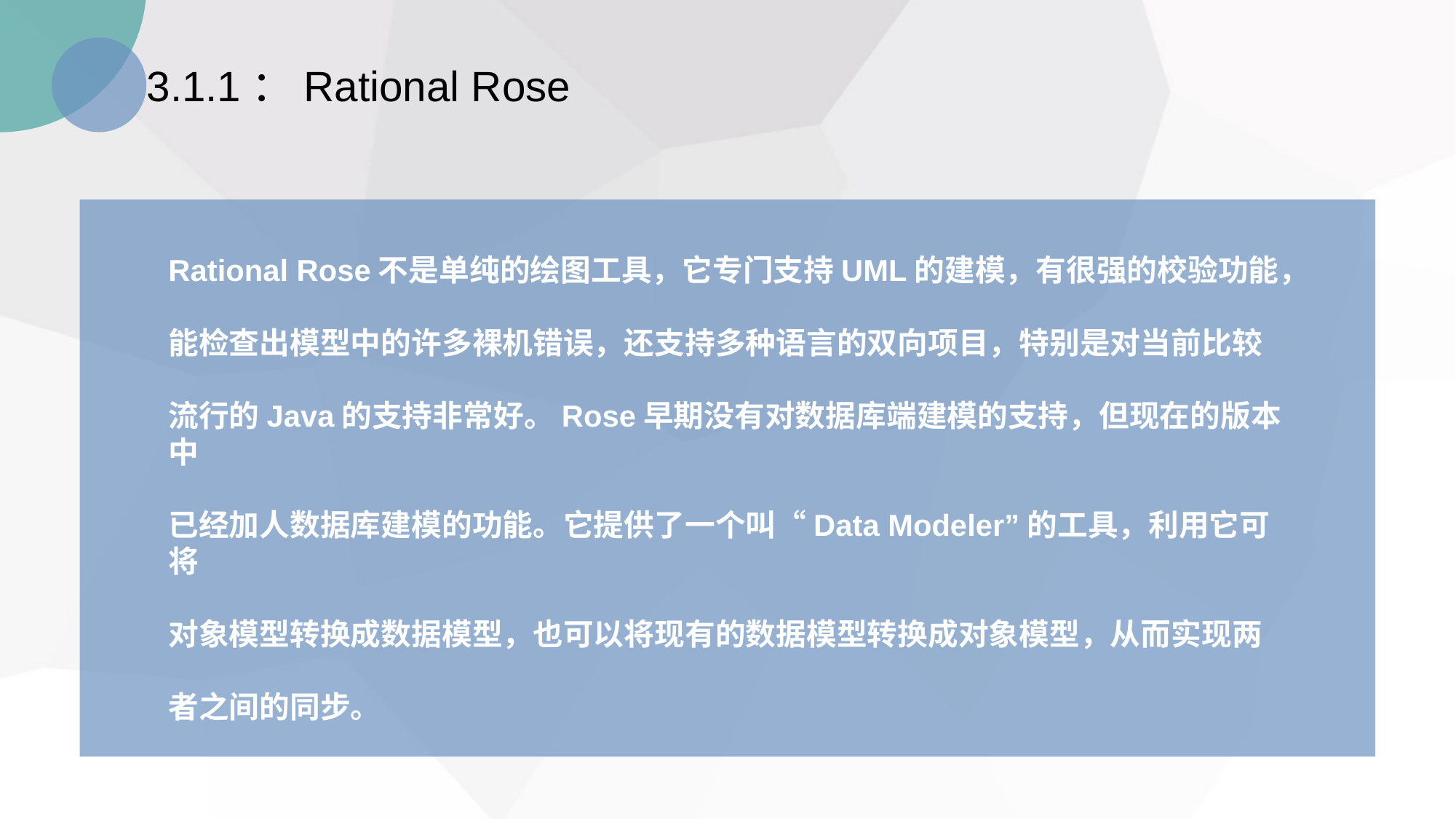

3.1.1：Rational Rose

Rational Rose不是单纯的绘图工具，它专门支持UML的建模，有很强的校验功能，

能检查出模型中的许多裸机错误，还支持多种语言的双向项目，特别是对当前比较

流行的Java的支持非常好。Rose早期没有对数据库端建模的支持，但现在的版本中

已经加人数据库建模的功能。它提供了一个叫“Data Modeler”的工具，利用它可将

对象模型转换成数据模型，也可以将现有的数据模型转换成对象模型，从而实现两

者之间的同步。